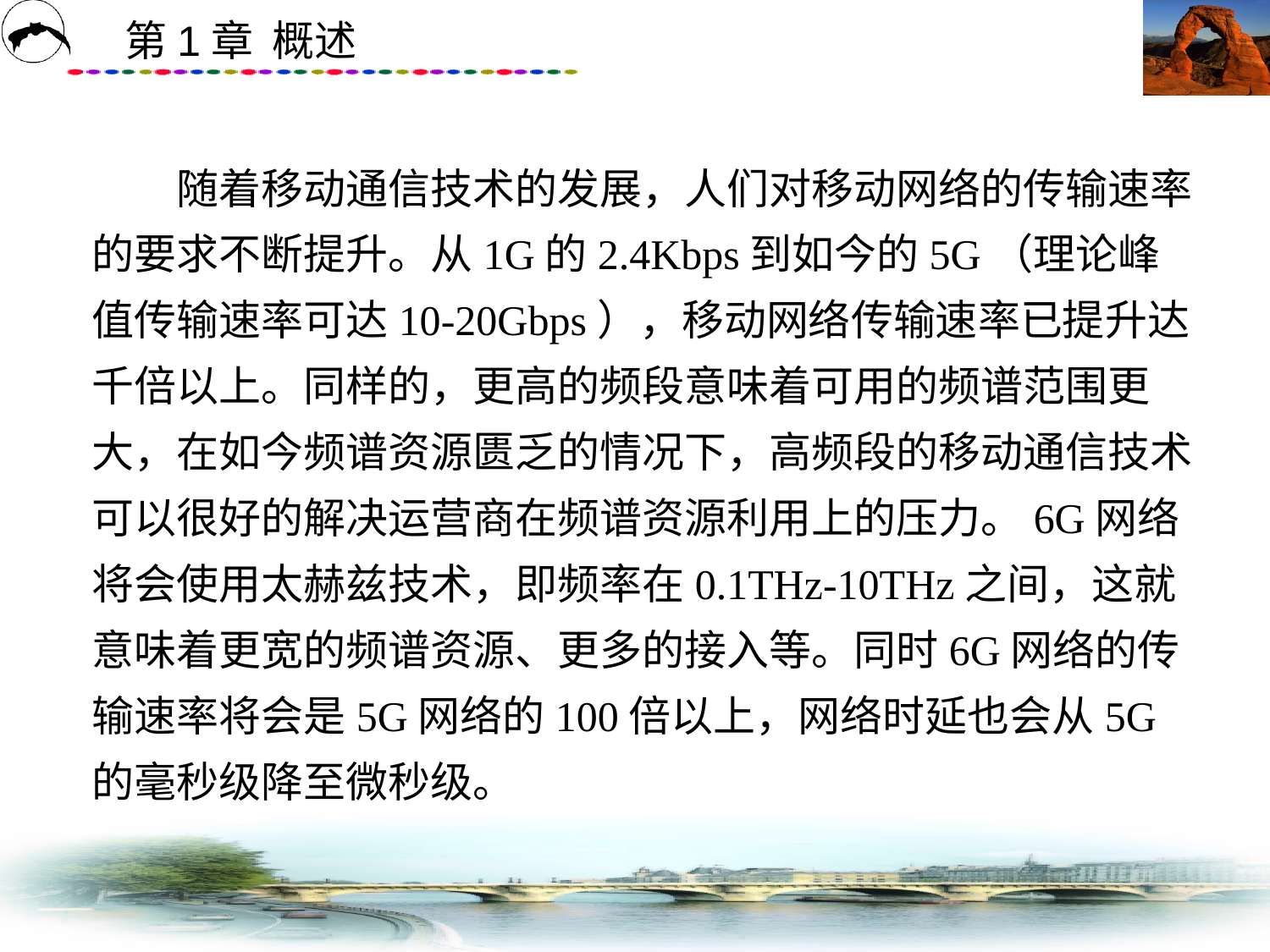

# 随着移动通信技术的发展，人们对移动网络的传输速率的要求不断提升。从1G的2.4Kbps到如今的5G（理论峰值传输速率可达10-20Gbps），移动网络传输速率已提升达千倍以上。同样的，更高的频段意味着可用的频谱范围更大，在如今频谱资源匮乏的情况下，高频段的移动通信技术可以很好的解决运营商在频谱资源利用上的压力。6G网络将会使用太赫兹技术，即频率在0.1THz-10THz之间，这就意味着更宽的频谱资源、更多的接入等。同时6G网络的传输速率将会是5G网络的100倍以上，网络时延也会从5G的毫秒级降至微秒级。